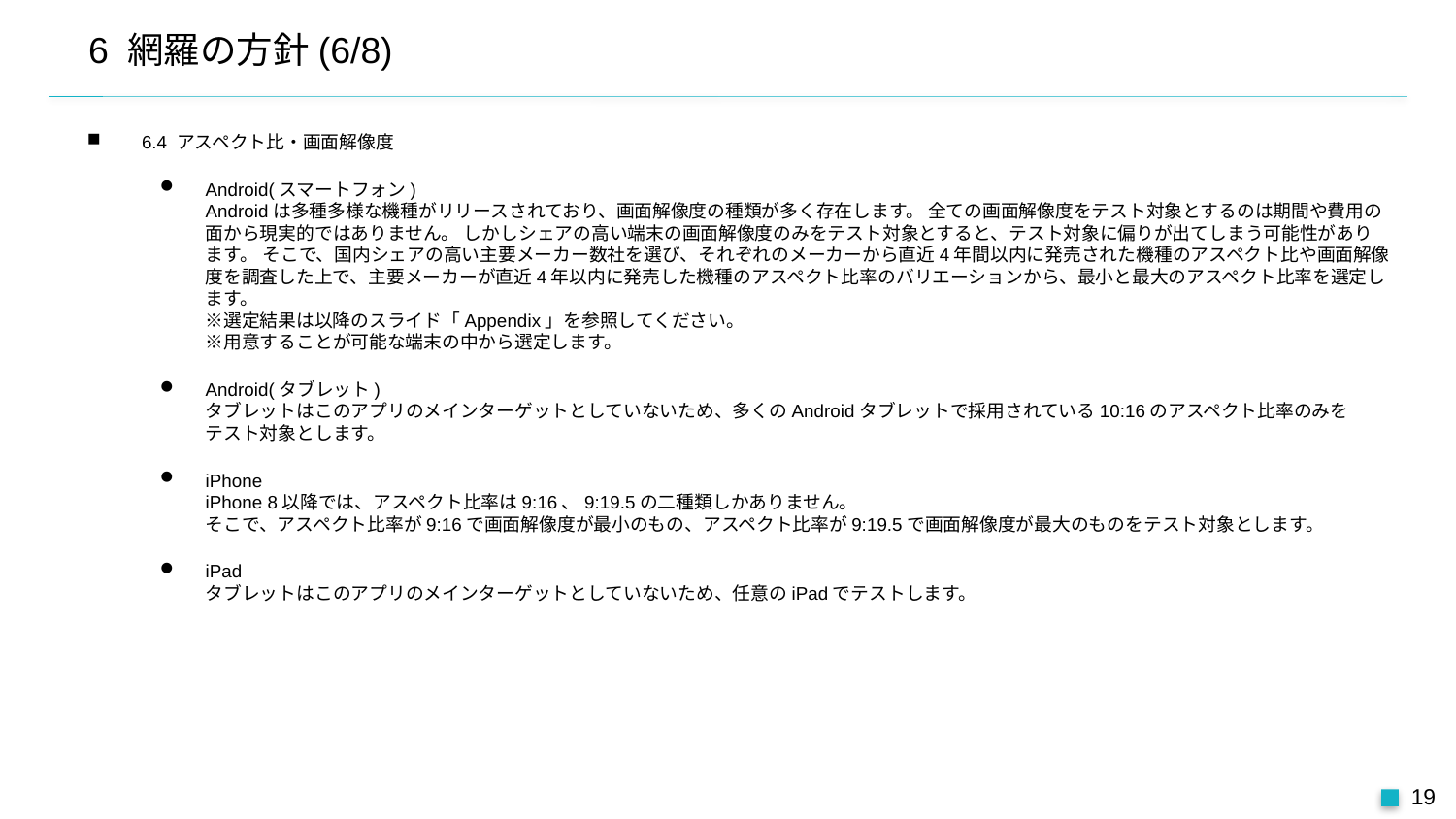

# 6 網羅の方針(6/8)
6.4 アスペクト比・画面解像度
Android(スマートフォン)
Androidは多種多様な機種がリリースされており、画面解像度の種類が多く存在します。 全ての画面解像度をテスト対象とするのは期間や費用の面から現実的ではありません。 しかしシェアの高い端末の画面解像度のみをテスト対象とすると、テスト対象に偏りが出てしまう可能性があります。 そこで、国内シェアの高い主要メーカー数社を選び、それぞれのメーカーから直近4年間以内に発売された機種のアスペクト比や画面解像度を調査した上で、主要メーカーが直近4年以内に発売した機種のアスペクト比率のバリエーションから、最小と最大のアスペクト比率を選定します。
※選定結果は以降のスライド「Appendix」を参照してください。
※用意することが可能な端末の中から選定します。
Android(タブレット)
タブレットはこのアプリのメインターゲットとしていないため、多くのAndroidタブレットで採用されている10:16のアスペクト比率のみを
テスト対象とします。
iPhone
iPhone 8以降では、アスペクト比率は9:16、9:19.5の二種類しかありません。
そこで、アスペクト比率が9:16で画面解像度が最小のもの、アスペクト比率が9:19.5で画面解像度が最大のものをテスト対象とします。
iPad
タブレットはこのアプリのメインターゲットとしていないため、任意のiPadでテストします。